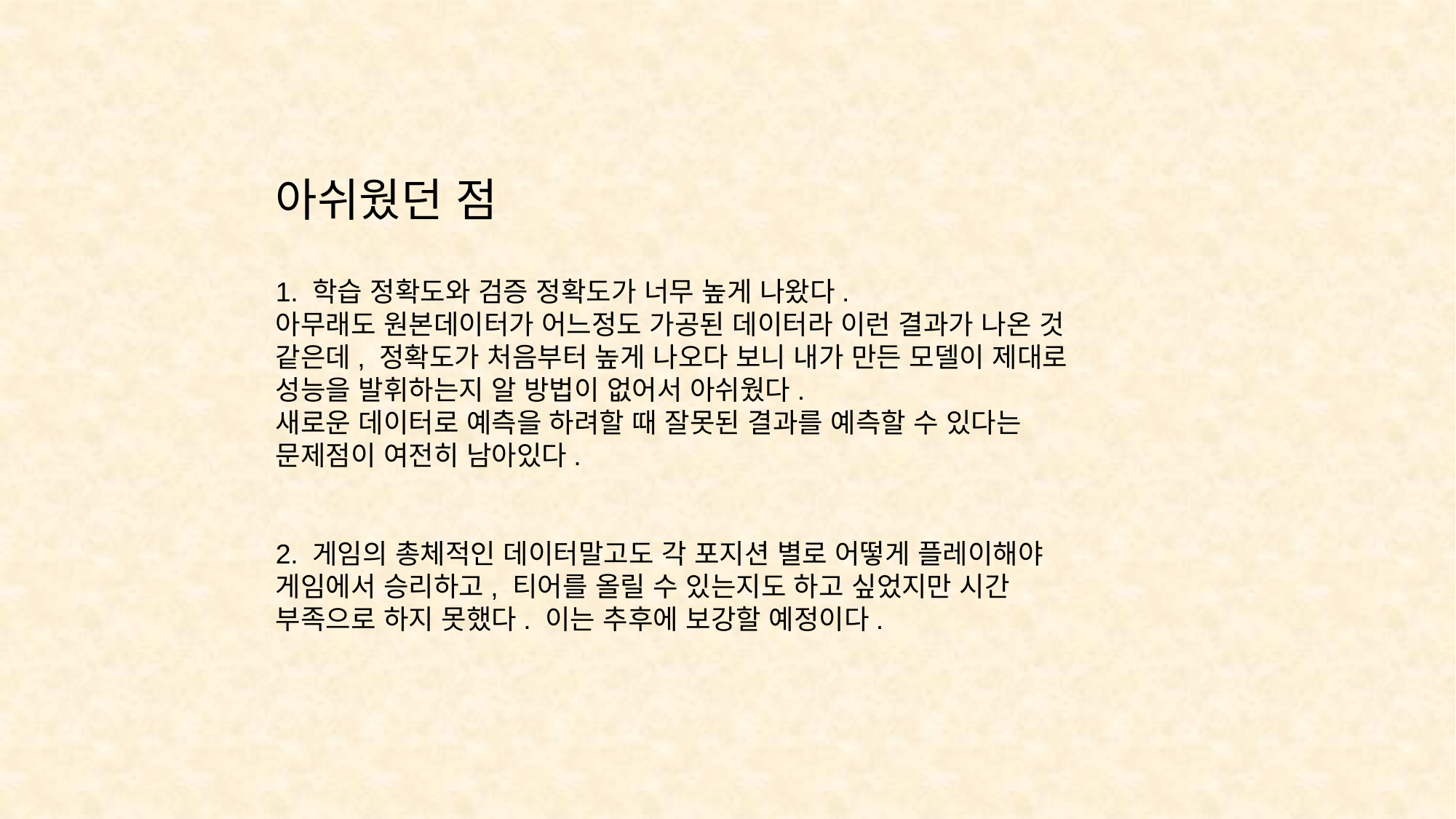

아쉬웠던 점
1. 학습 정확도와 검증 정확도가 너무 높게 나왔다.
아무래도 원본데이터가 어느정도 가공된 데이터라 이런 결과가 나온 것 같은데, 정확도가 처음부터 높게 나오다 보니 내가 만든 모델이 제대로 성능을 발휘하는지 알 방법이 없어서 아쉬웠다.
새로운 데이터로 예측을 하려할 때 잘못된 결과를 예측할 수 있다는 문제점이 여전히 남아있다.

2. 게임의 총체적인 데이터말고도 각 포지션 별로 어떻게 플레이해야 게임에서 승리하고, 티어를 올릴 수 있는지도 하고 싶었지만 시간 부족으로 하지 못했다. 이는 추후에 보강할 예정이다.